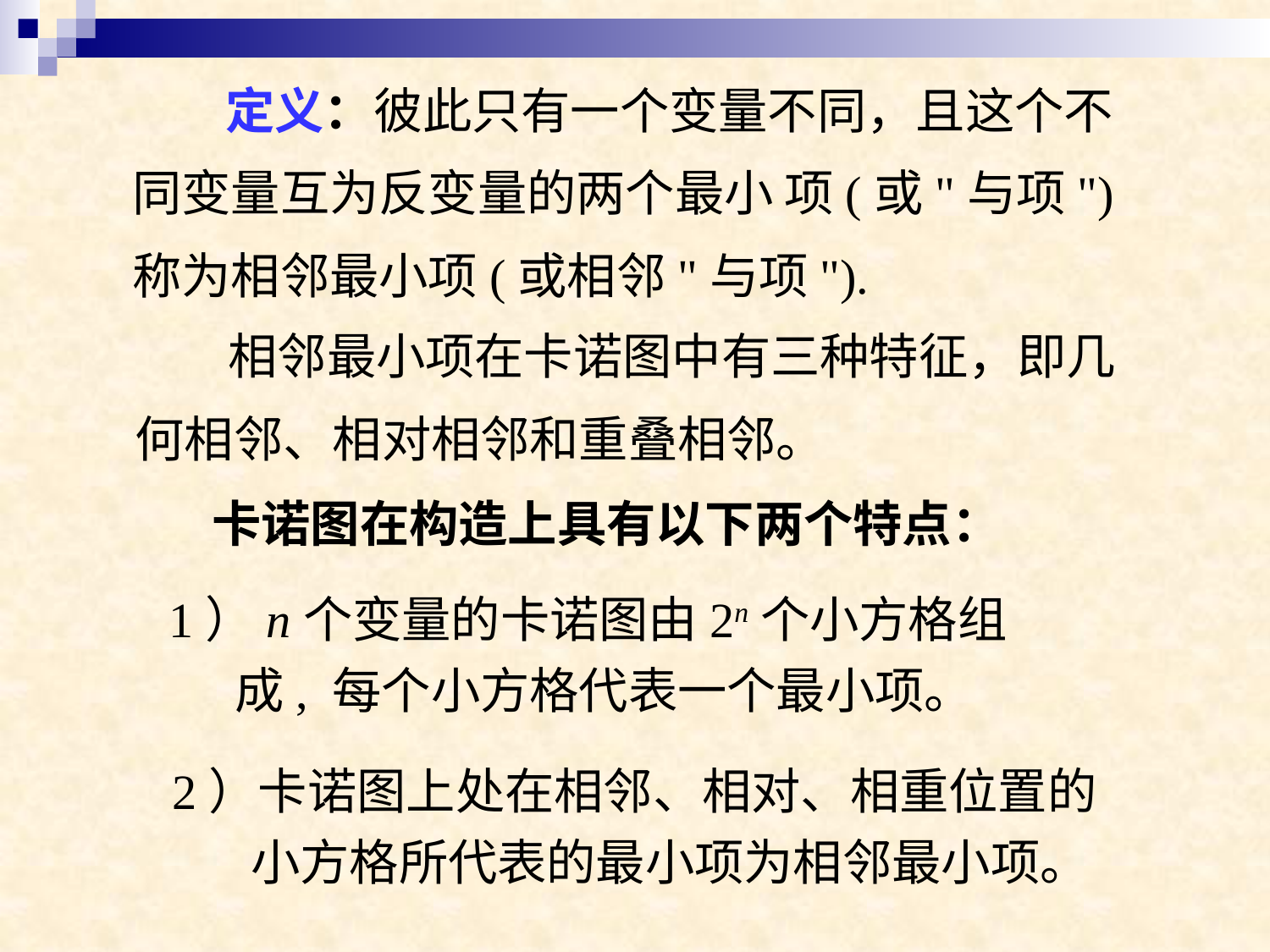

定义：彼此只有一个变量不同，且这个不同变量互为反变量的两个最小 项(或"与项")称为相邻最小项(或相邻"与项").
相邻最小项在卡诺图中有三种特征，即几何相邻、相对相邻和重叠相邻。
卡诺图在构造上具有以下两个特点：
1）n个变量的卡诺图由2n个小方格组成, 每个小方格代表一个最小项。
2）卡诺图上处在相邻、相对、相重位置的小方格所代表的最小项为相邻最小项。